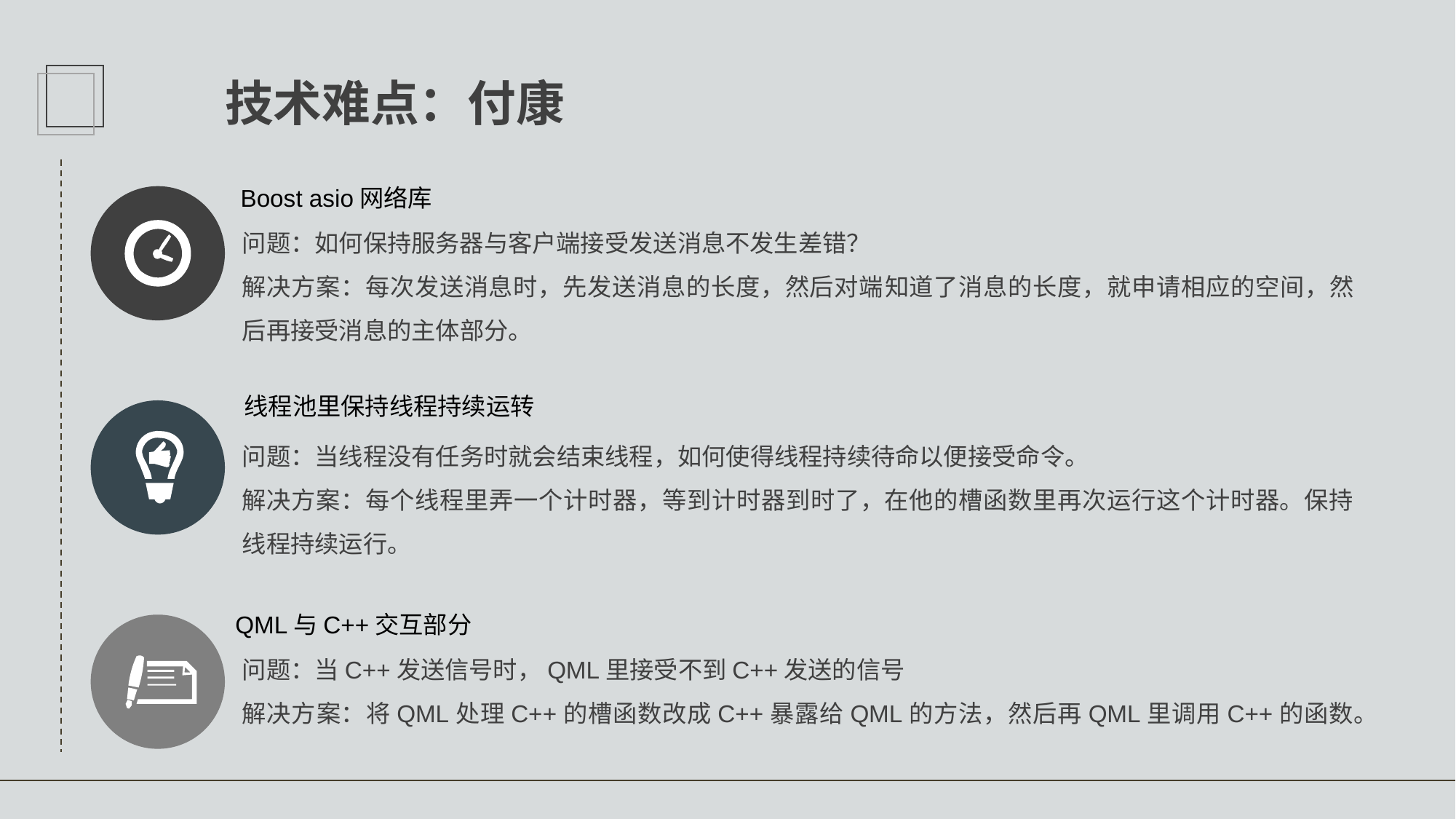

技术难点：付康
Boost asio网络库

问题：如何保持服务器与客户端接受发送消息不发生差错？
解决方案：每次发送消息时，先发送消息的长度，然后对端知道了消息的长度，就申请相应的空间，然后再接受消息的主体部分。
线程池里保持线程持续运转

问题：当线程没有任务时就会结束线程，如何使得线程持续待命以便接受命令。
解决方案：每个线程里弄一个计时器，等到计时器到时了，在他的槽函数里再次运行这个计时器。保持线程持续运行。
QML与C++交互部分

问题：当C++发送信号时，QML里接受不到C++发送的信号
解决方案：将QML处理C++的槽函数改成C++暴露给QML的方法，然后再QML里调用C++的函数。